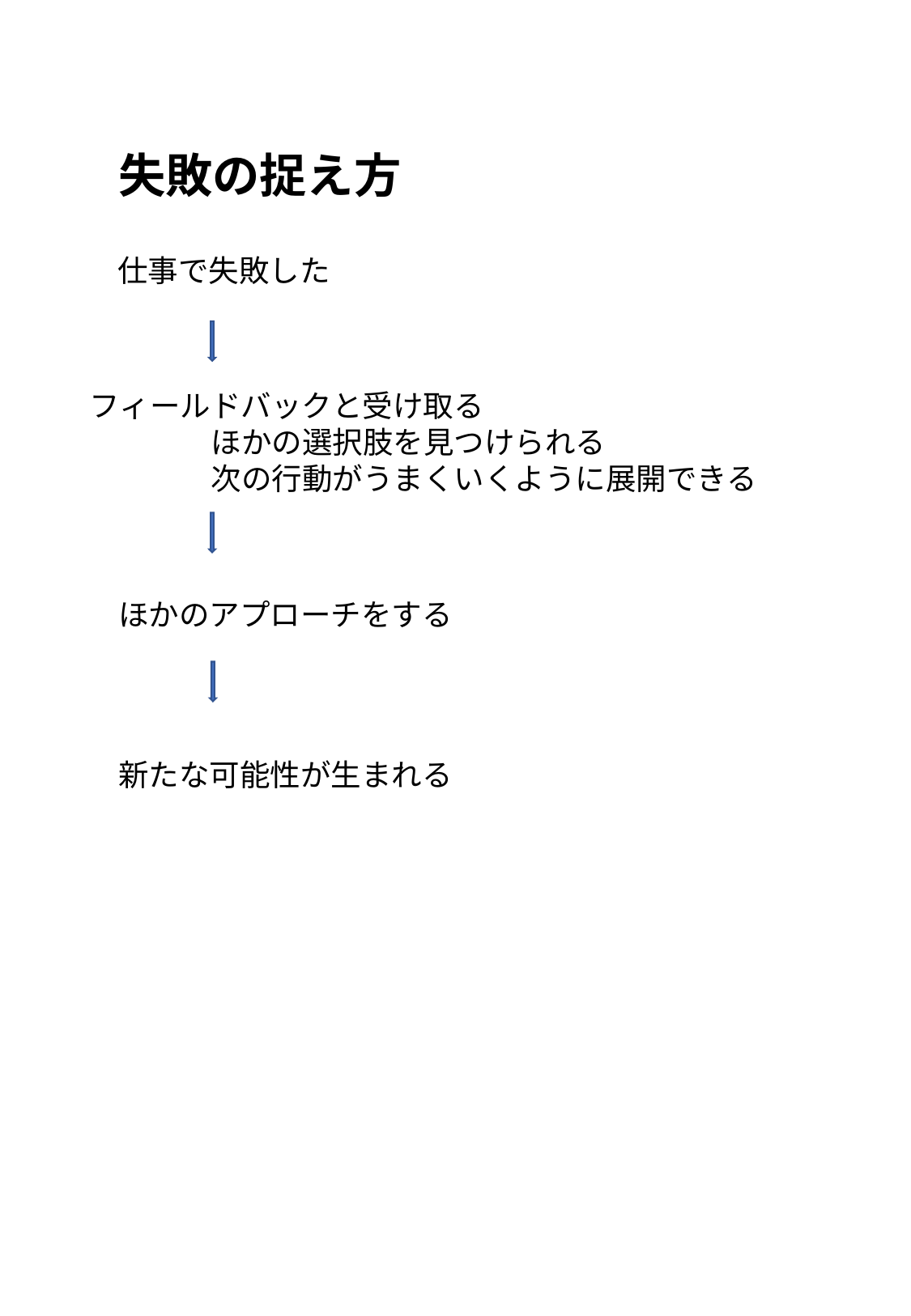

失敗の捉え方
仕事で失敗した

フィールドバックと受け取る
	ほかの選択肢を見つけられる
	次の行動がうまくいくように展開できる

ほかのアプローチをする

新たな可能性が生まれる